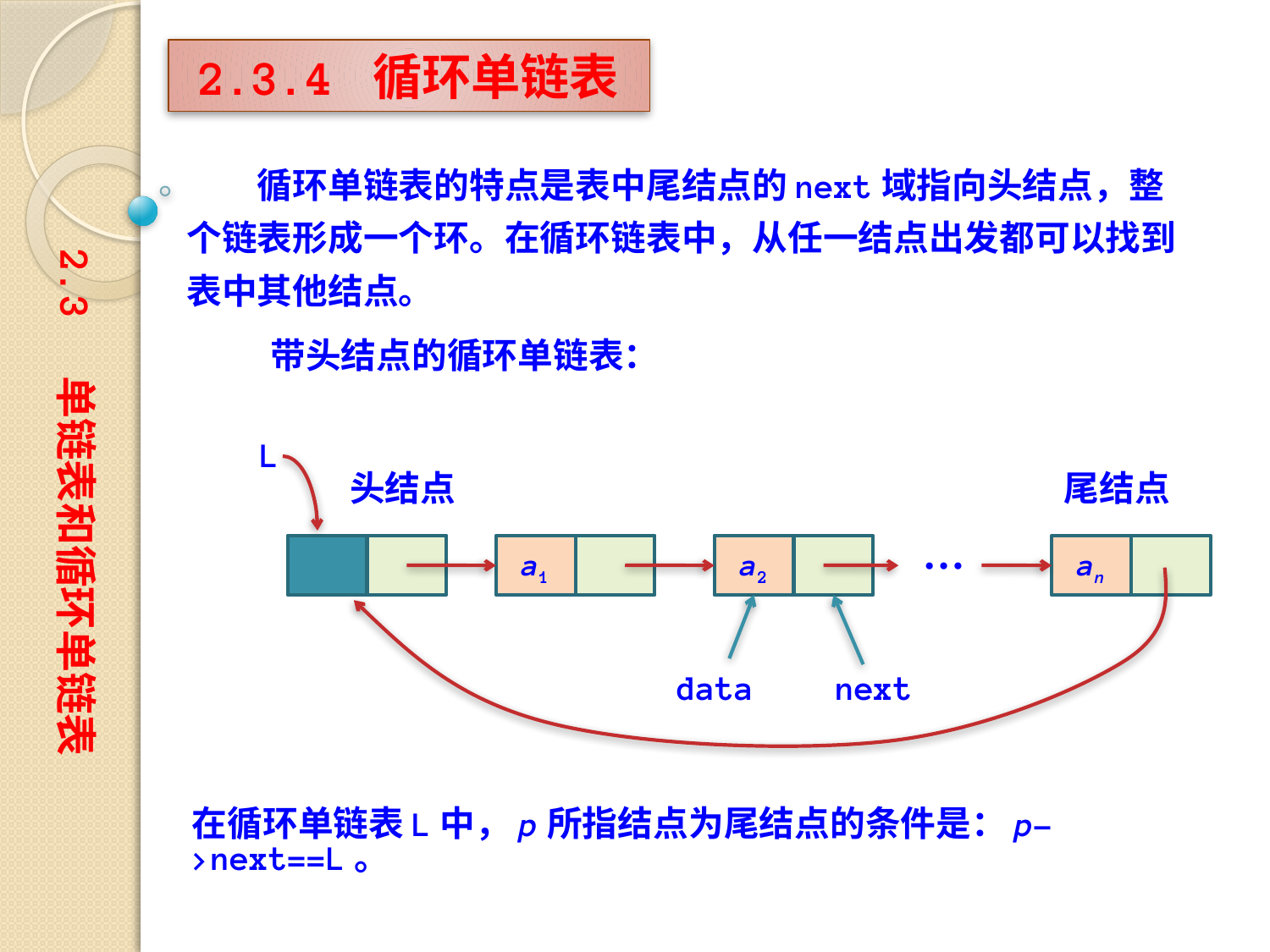

2.3.4 循环单链表
　　循环单链表的特点是表中尾结点的next域指向头结点，整个链表形成一个环。在循环链表中，从任一结点出发都可以找到表中其他结点。
2.3  单链表和循环单链表
带头结点的循环单链表：
L

…

a1

a2

an

头结点
尾结点
data
next

在循环单链表L中，p所指结点为尾结点的条件是：p->next==L。